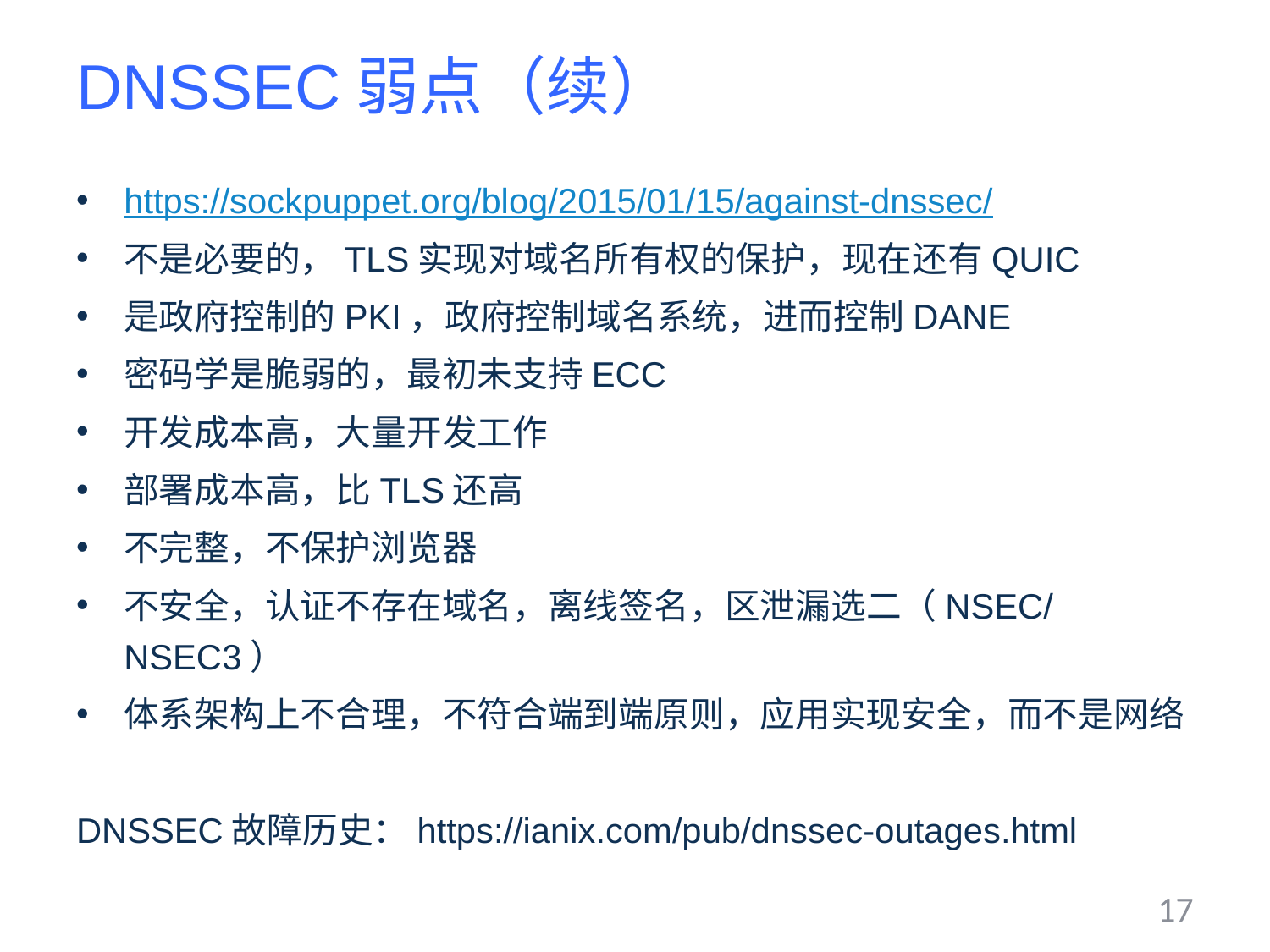

# DNSSEC弱点（续）
https://sockpuppet.org/blog/2015/01/15/against-dnssec/
不是必要的，TLS实现对域名所有权的保护，现在还有QUIC
是政府控制的PKI，政府控制域名系统，进而控制DANE
密码学是脆弱的，最初未支持ECC
开发成本高，大量开发工作
部署成本高，比TLS还高
不完整，不保护浏览器
不安全，认证不存在域名，离线签名，区泄漏选二（NSEC/NSEC3）
体系架构上不合理，不符合端到端原则，应用实现安全，而不是网络

DNSSEC故障历史：https://ianix.com/pub/dnssec-outages.html
17